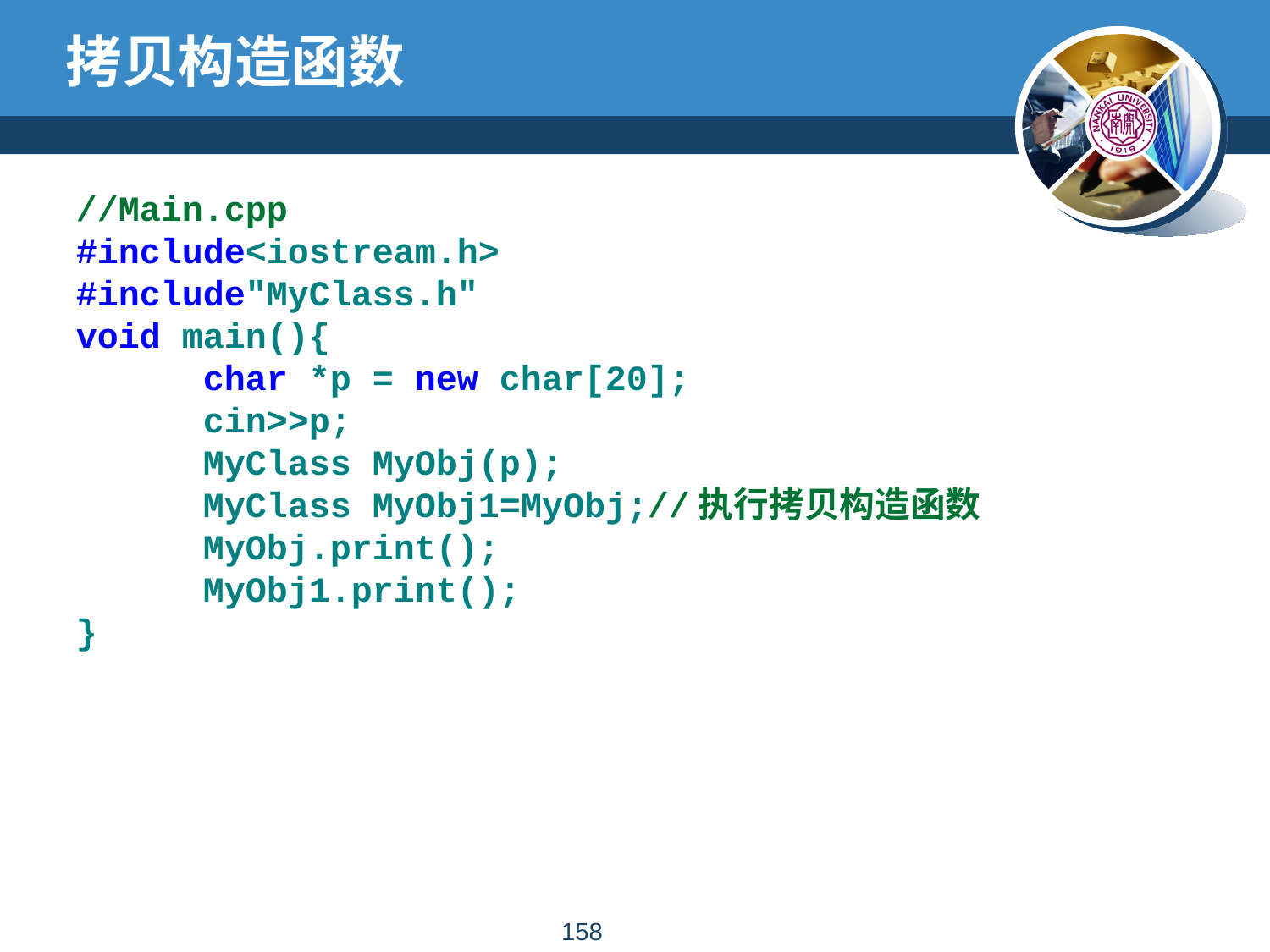

# 拷贝构造函数
//Main.cpp
#include<iostream.h>
#include"MyClass.h"
void main(){
	char *p = new char[20];
	cin>>p;
	MyClass MyObj(p);
	MyClass MyObj1=MyObj;//执行拷贝构造函数
	MyObj.print();
	MyObj1.print();
}
158